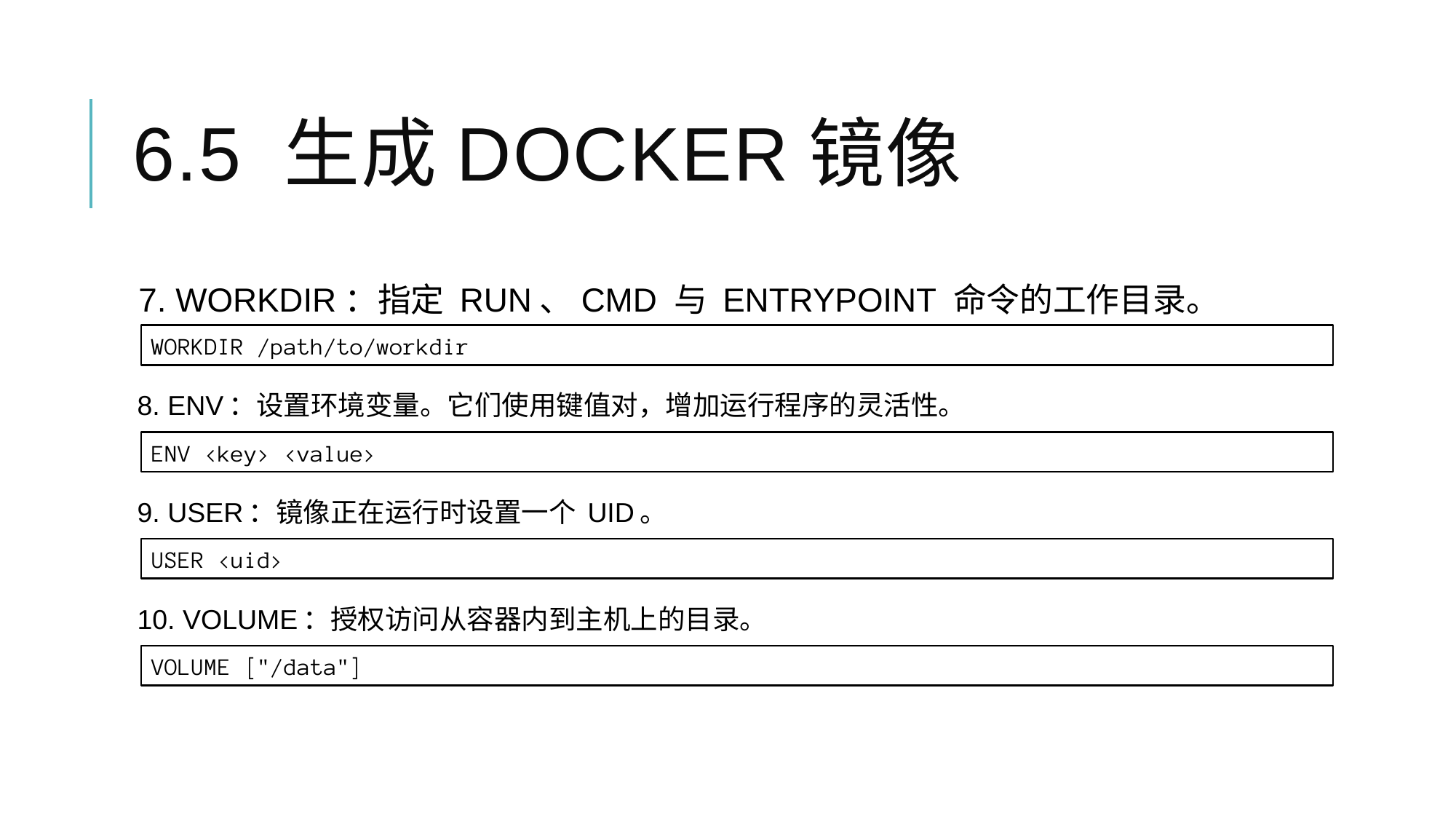

# 6.5 生成Docker镜像
7. WORKDIR：指定 RUN、CMD 与 ENTRYPOINT 命令的工作目录。
WORKDIR /path/to/workdir
8. ENV：设置环境变量。它们使用键值对，增加运行程序的灵活性。
ENV <key> <value>
9. USER：镜像正在运行时设置一个 UID。
USER <uid>
10. VOLUME：授权访问从容器内到主机上的目录。
VOLUME ["/data"]